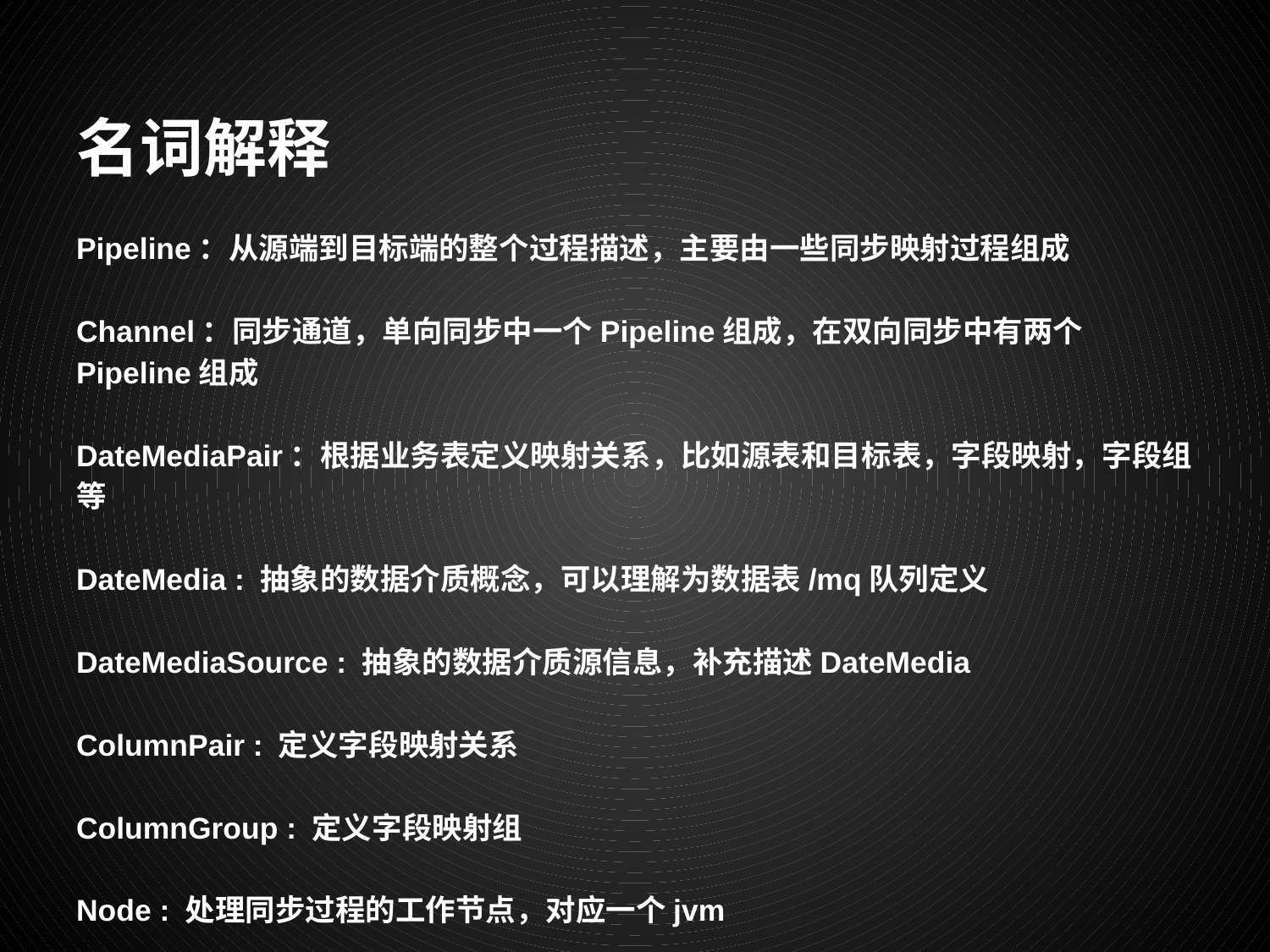

# 名词解释
Pipeline：从源端到目标端的整个过程描述，主要由一些同步映射过程组成

Channel：同步通道，单向同步中一个Pipeline组成，在双向同步中有两个Pipeline组成

DateMediaPair：根据业务表定义映射关系，比如源表和目标表，字段映射，字段组等

DateMedia : 抽象的数据介质概念，可以理解为数据表/mq队列定义

DateMediaSource : 抽象的数据介质源信息，补充描述DateMedia

ColumnPair : 定义字段映射关系

ColumnGroup : 定义字段映射组

Node : 处理同步过程的工作节点，对应一个jvm